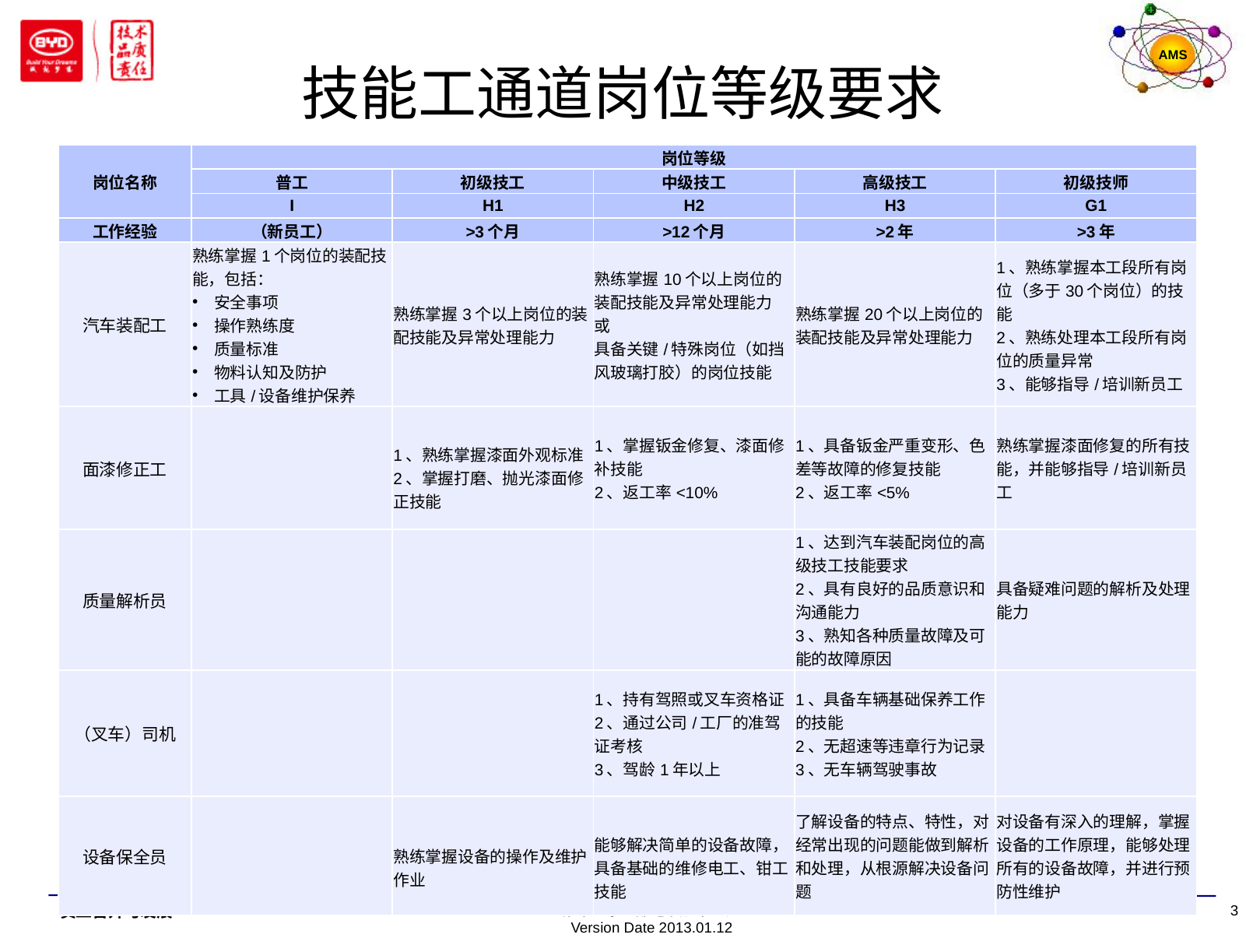

# 技能工通道岗位等级要求
| 岗位名称 | 岗位等级 |  |  |  |  |
| --- | --- | --- | --- | --- | --- |
|  | 普工 | 初级技工 | 中级技工 | 高级技工 | 初级技师 |
|  | I | H1 | H2 | H3 | G1 |
| 工作经验 | （新员工） | >3个月 | >12个月 | >2年 | >3年 |
| 汽车装配工 | 熟练掌握1个岗位的装配技能，包括： 安全事项 操作熟练度 质量标准 物料认知及防护 工具/设备维护保养 | 熟练掌握3个以上岗位的装配技能及异常处理能力 | 熟练掌握10个以上岗位的装配技能及异常处理能力 或 具备关键/特殊岗位（如挡风玻璃打胶）的岗位技能 | 熟练掌握20个以上岗位的装配技能及异常处理能力 | 1、熟练掌握本工段所有岗位（多于30个岗位）的技能 2、熟练处理本工段所有岗位的质量异常 3、能够指导/培训新员工 |
| 面漆修正工 |  | 1、熟练掌握漆面外观标准 2、掌握打磨、抛光漆面修正技能 | 1、掌握钣金修复、漆面修补技能 2、返工率<10% | 1、具备钣金严重变形、色差等故障的修复技能 2、返工率<5% | 熟练掌握漆面修复的所有技能，并能够指导/培训新员工 |
| 质量解析员 |  |  |  | 1、达到汽车装配岗位的高级技工技能要求 2、具有良好的品质意识和沟通能力 3、熟知各种质量故障及可能的故障原因 | 具备疑难问题的解析及处理能力 |
| （叉车）司机 |  |  | 1、持有驾照或叉车资格证 2、通过公司/工厂的准驾证考核 3、驾龄1年以上 | 1、具备车辆基础保养工作的技能 2、无超速等违章行为记录 3、无车辆驾驶事故 |  |
| 设备保全员 |  | 熟练掌握设备的操作及维护作业 | 能够解决简单的设备故障，具备基础的维修电工、钳工技能 | 了解设备的特点、特性，对经常出现的问题能做到解析和处理，从根源解决设备问题 | 对设备有深入的理解，掌握设备的工作原理，能够处理所有的设备故障，并进行预防性维护 |